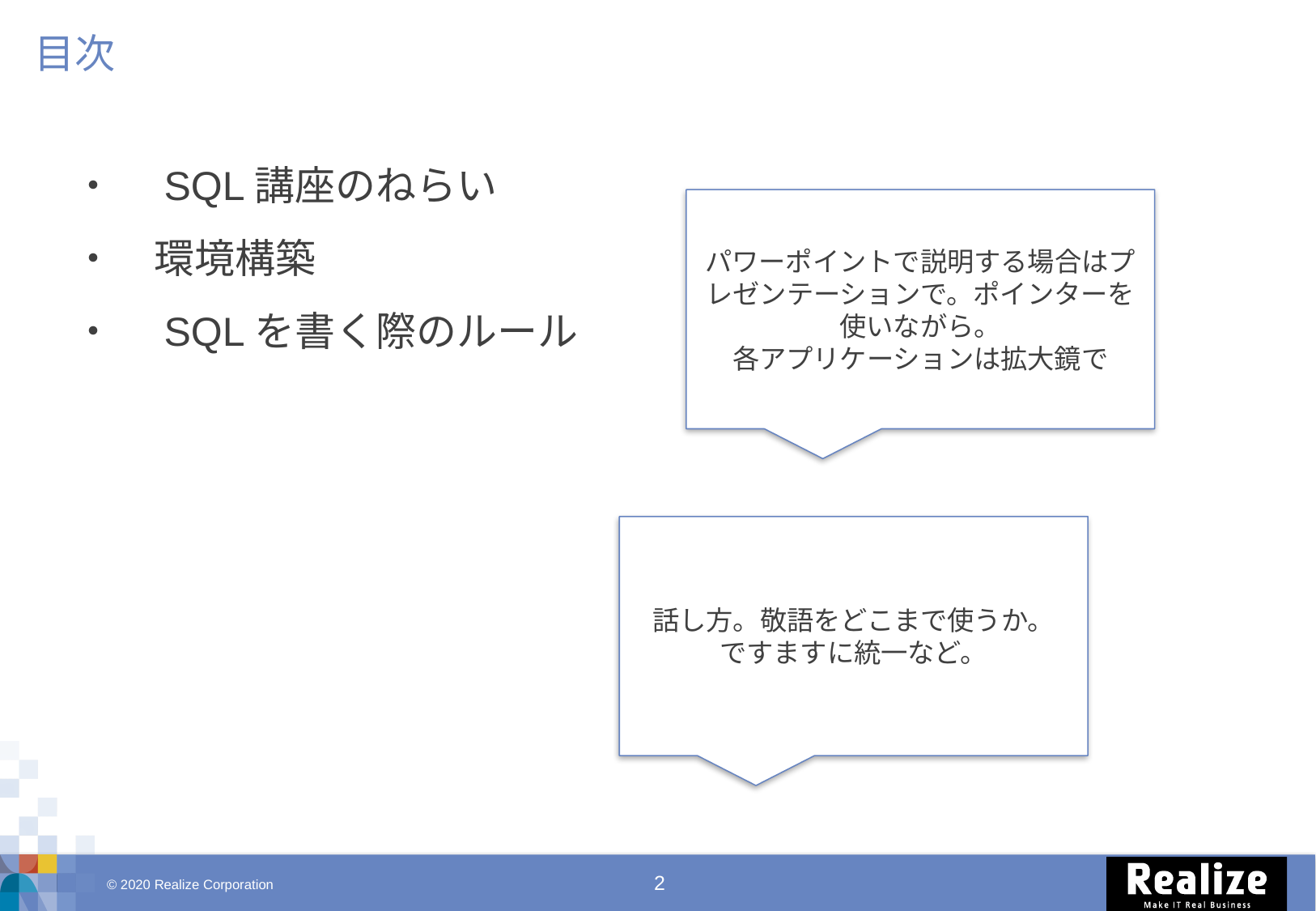

目次
・　SQL講座のねらい
・　環境構築
・　SQLを書く際のルール

パワーポイントで説明する場合はプレゼンテーションで。ポインターを使いながら。
各アプリケーションは拡大鏡で
話し方。敬語をどこまで使うか。
ですますに統一など。